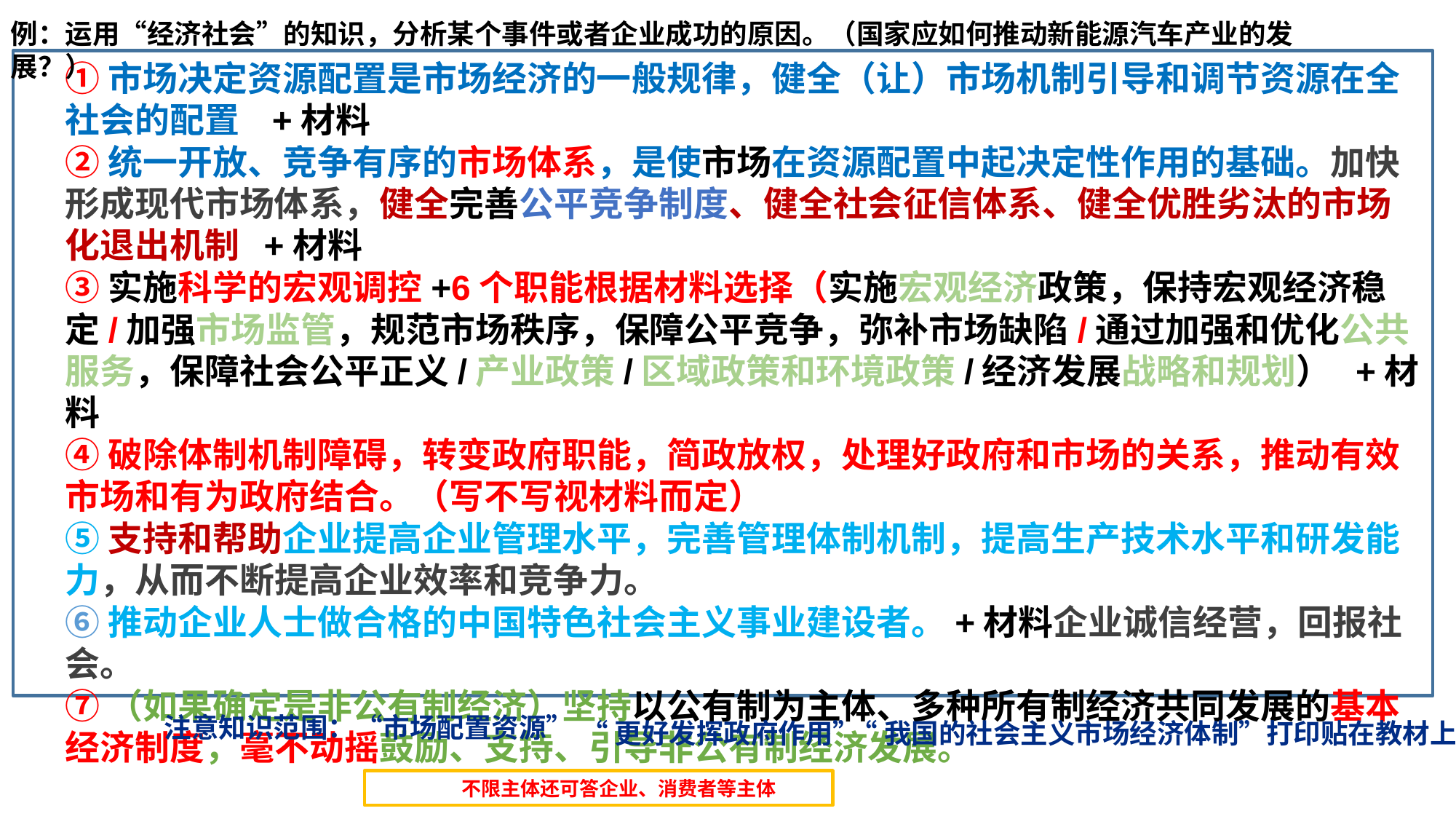

例：运用“经济社会”的知识，分析某个事件或者企业成功的原因。（国家应如何推动新能源汽车产业的发展？）
①市场决定资源配置是市场经济的一般规律，健全（让）市场机制引导和调节资源在全社会的配置   +材料
②统一开放、竞争有序的市场体系，是使市场在资源配置中起决定性作用的基础。加快形成现代市场体系，健全完善公平竞争制度、健全社会征信体系、健全优胜劣汰的市场化退出机制  +材料
③实施科学的宏观调控+6个职能根据材料选择（实施宏观经济政策，保持宏观经济稳定/加强市场监管，规范市场秩序，保障公平竞争，弥补市场缺陷/通过加强和优化公共服务，保障社会公平正义/产业政策/区域政策和环境政策/经济发展战略和规划）  +材料
④破除体制机制障碍，转变政府职能，简政放权，处理好政府和市场的关系，推动有效市场和有为政府结合。（写不写视材料而定）
⑤支持和帮助企业提高企业管理水平，完善管理体制机制，提高生产技术水平和研发能力，从而不断提高企业效率和竞争力。
⑥推动企业人士做合格的中国特色社会主义事业建设者。+材料企业诚信经营，回报社会。
⑦（如果确定是非公有制经济）坚持以公有制为主体、多种所有制经济共同发展的基本经济制度，毫不动摇鼓励、支持、引导非公有制经济发展。

注意知识范围：“市场配置资源”
“更好发挥政府作用”
“我国的社会主义市场经济体制”打印贴在教材上
不限主体还可答企业、消费者等主体